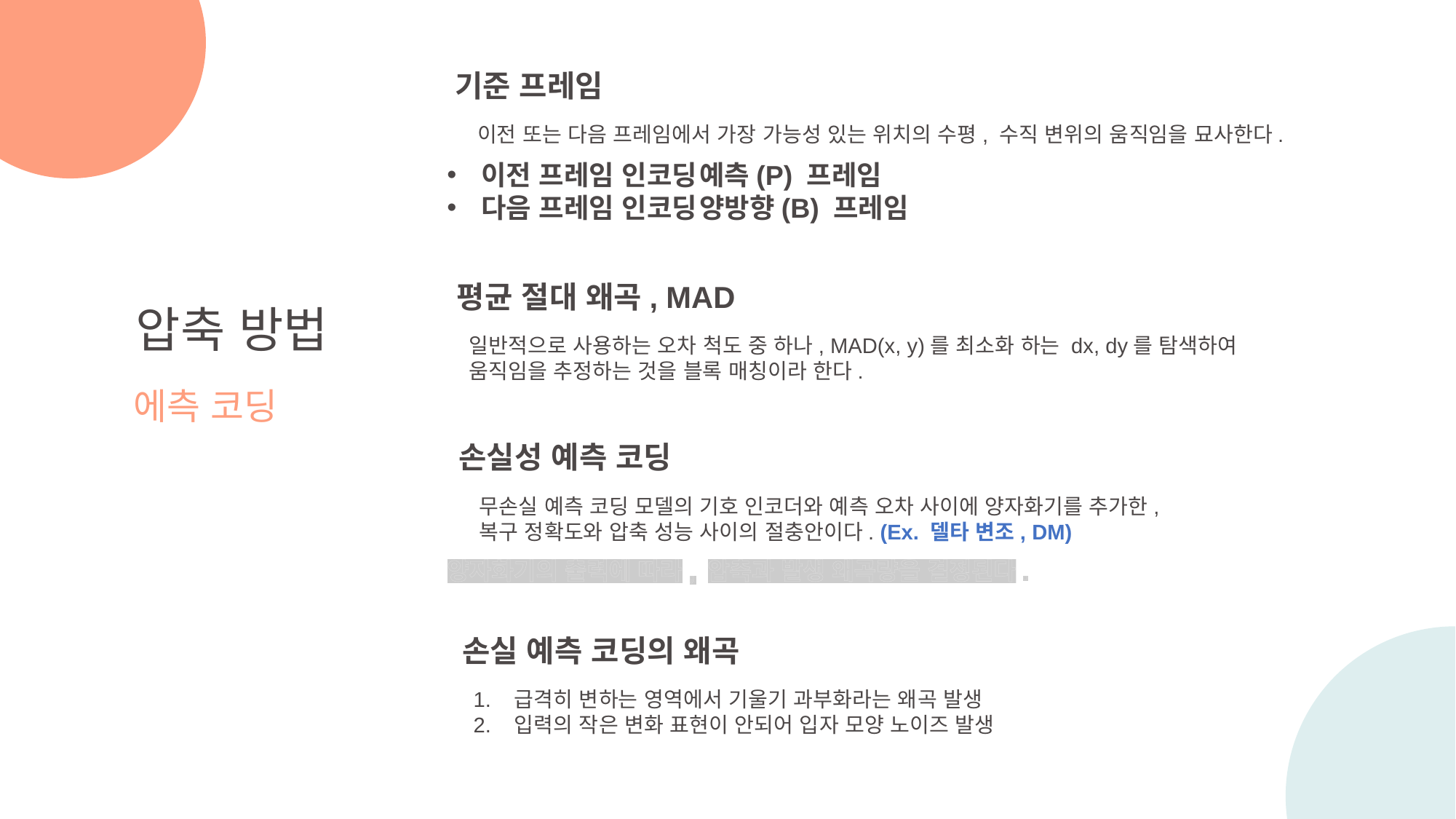

기준 프레임
이전 또는 다음 프레임에서 가장 가능성 있는 위치의 수평, 수직 변위의 움직임을 묘사한다.
이전 프레임 인코딩	예측(P) 프레임
다음 프레임 인코딩	양방향(B) 프레임
평균 절대 왜곡, MAD
일반적으로 사용하는 오차 척도 중 하나, MAD(x, y)를 최소화 하는 dx, dy를 탐색하여
움직임을 추정하는 것을 블록 매칭이라 한다.
압축 방법
에측 코딩
손실성 예측 코딩
무손실 예측 코딩 모델의 기호 인코더와 예측 오차 사이에 양자화기를 추가한,
복구 정확도와 압축 성능 사이의 절충안이다. (Ex. 델타 변조, DM)
양자화기의 출력에 따라, 압축과 발생 왜곡량을 결정된다.
손실 예측 코딩의 왜곡
급격히 변하는 영역에서 기울기 과부화라는 왜곡 발생
입력의 작은 변화 표현이 안되어 입자 모양 노이즈 발생